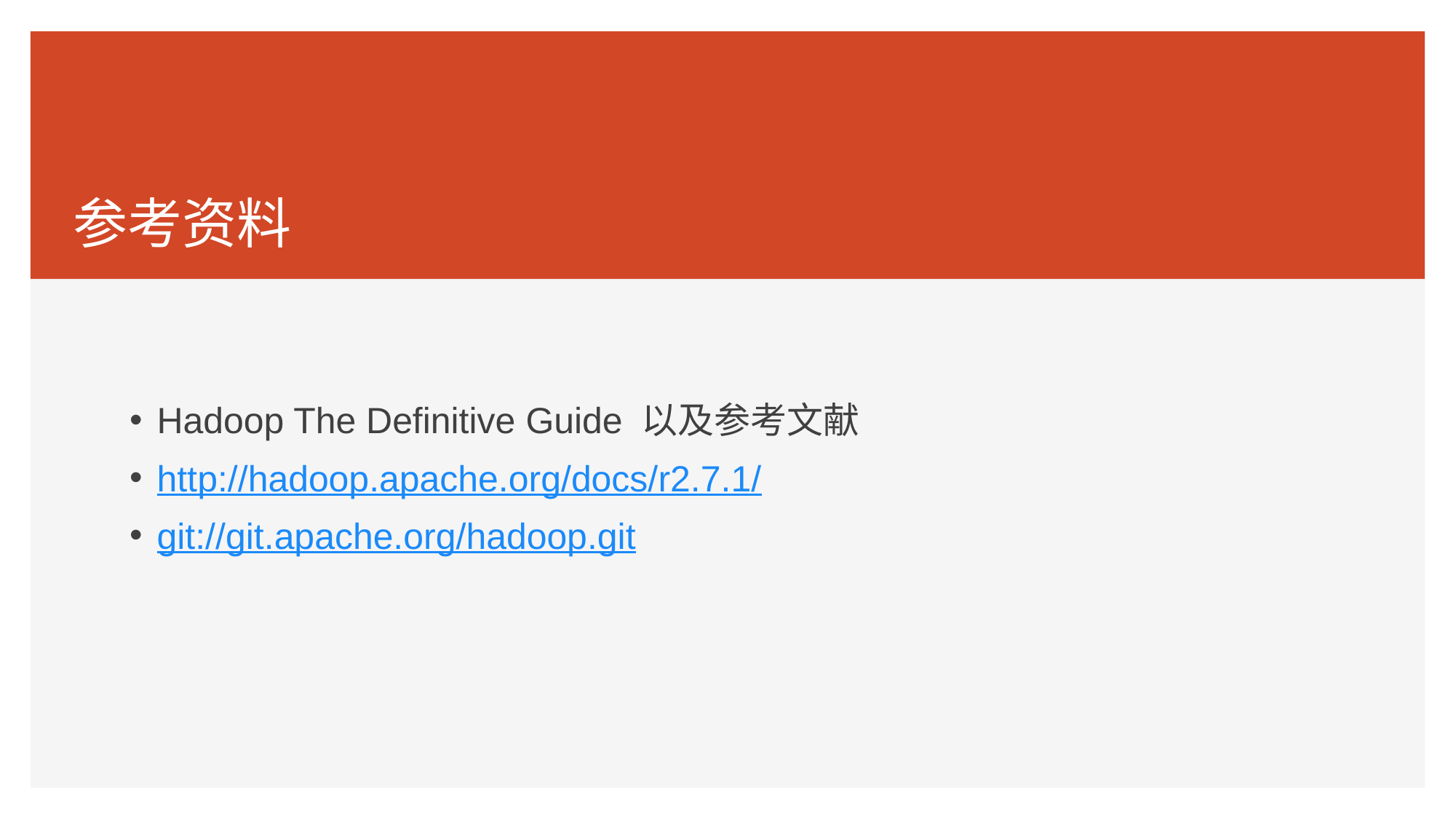

# 参考资料

Hadoop The Definitive Guide 以及参考文献
http://hadoop.apache.org/docs/r2.7.1/
git://git.apache.org/hadoop.git